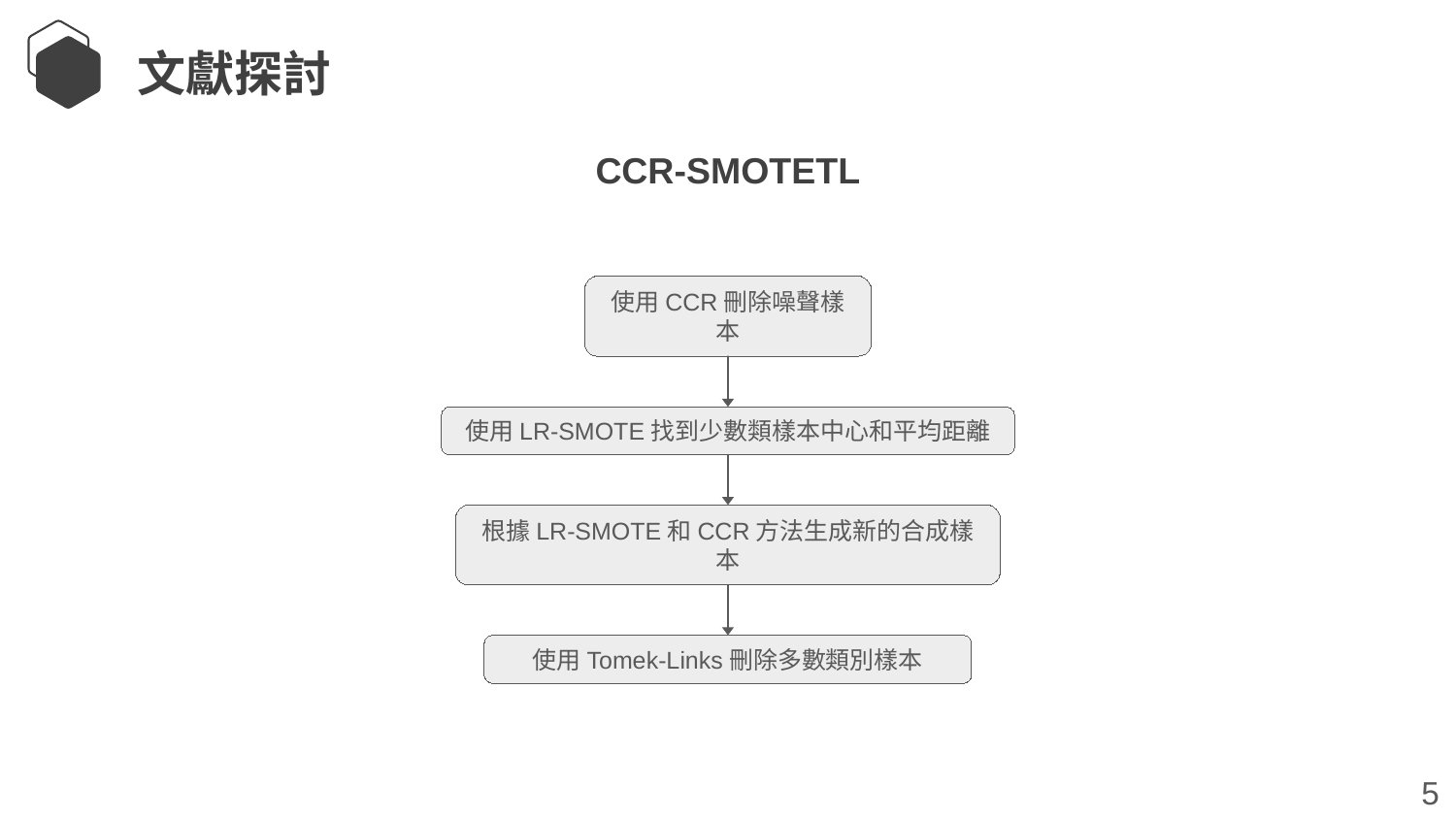

文獻探討
CCR-SMOTETL
使用CCR刪除噪聲樣本
使用LR-SMOTE找到少數類樣本中心和平均距離
根據LR-SMOTE和CCR方法生成新的合成樣本
使用Tomek-Links刪除多數類別樣本
5